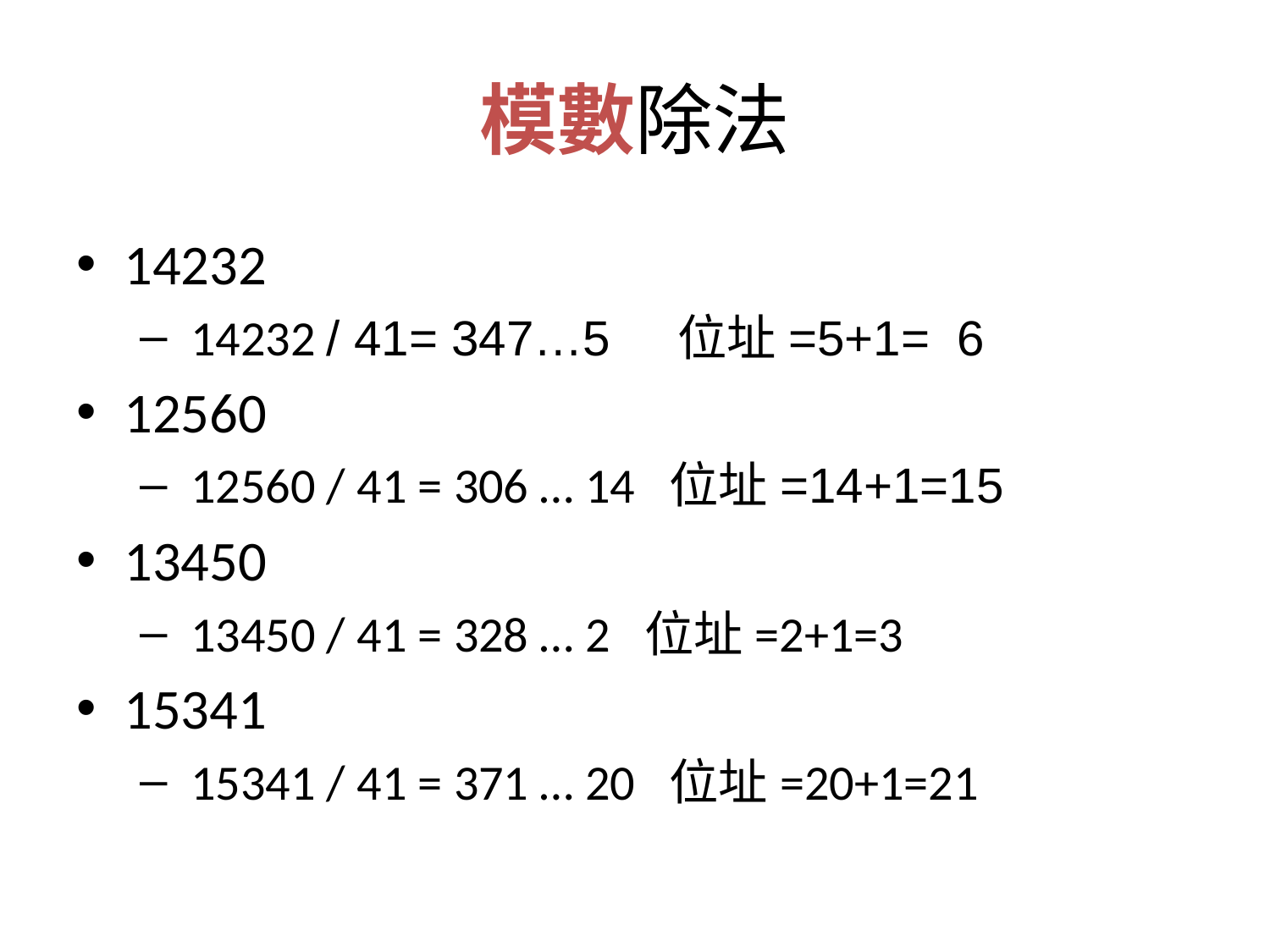

# 模數除法
14232
 14232 / 41= 347…5    位址=5+1=  6
12560
 12560 / 41 = 306 … 14  位址=14+1=15
13450
 13450 / 41 = 328 … 2  位址=2+1=3
15341
 15341 / 41 = 371 … 20  位址=20+1=21